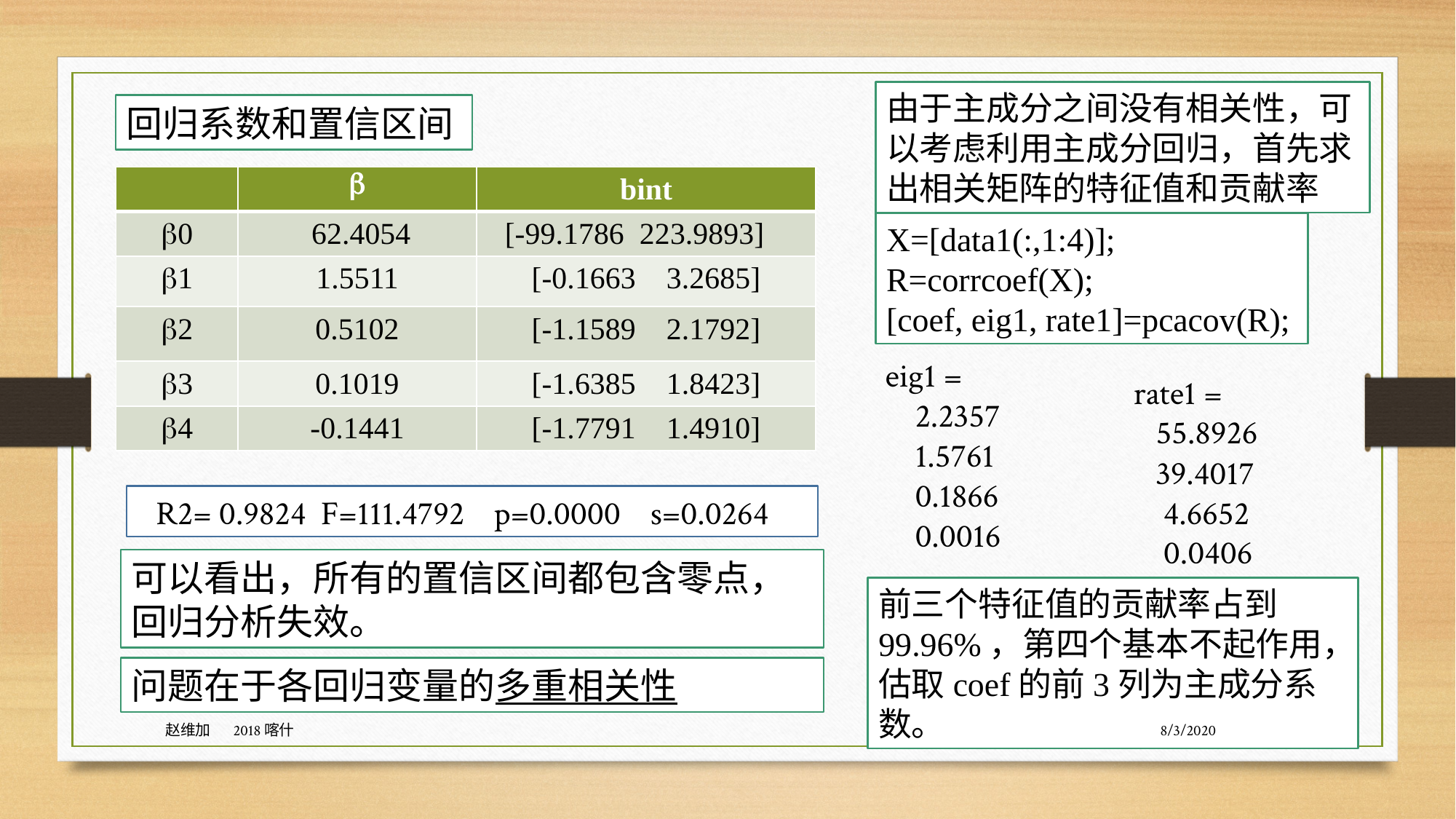

由于主成分之间没有相关性，可以考虑利用主成分回归，首先求出相关矩阵的特征值和贡献率
回归系数和置信区间
|  | β | bint |
| --- | --- | --- |
| β0 | 62.4054 | [-99.1786 223.9893] |
| β1 | 1.5511 | [-0.1663 3.2685] |
| β2 | 0.5102 | [-1.1589 2.1792] |
| β3 | 0.1019 | [-1.6385 1.8423] |
| β4 | -0.1441 | [-1.7791 1.4910] |
X=[data1(:,1:4)];
R=corrcoef(X);
[coef, eig1, rate1]=pcacov(R);
eig1 =
    2.2357
    1.5761
    0.1866
    0.0016
rate1 =
   55.8926
   39.4017
    4.6652
    0.0406
   R2= 0.9824  F=111.4792    p=0.0000    s=0.0264
可以看出，所有的置信区间都包含零点，回归分析失效。
前三个特征值的贡献率占到99.96%，第四个基本不起作用，估取coef的前3列为主成分系数。
问题在于各回归变量的多重相关性
赵维加    2018喀什
8/3/2020